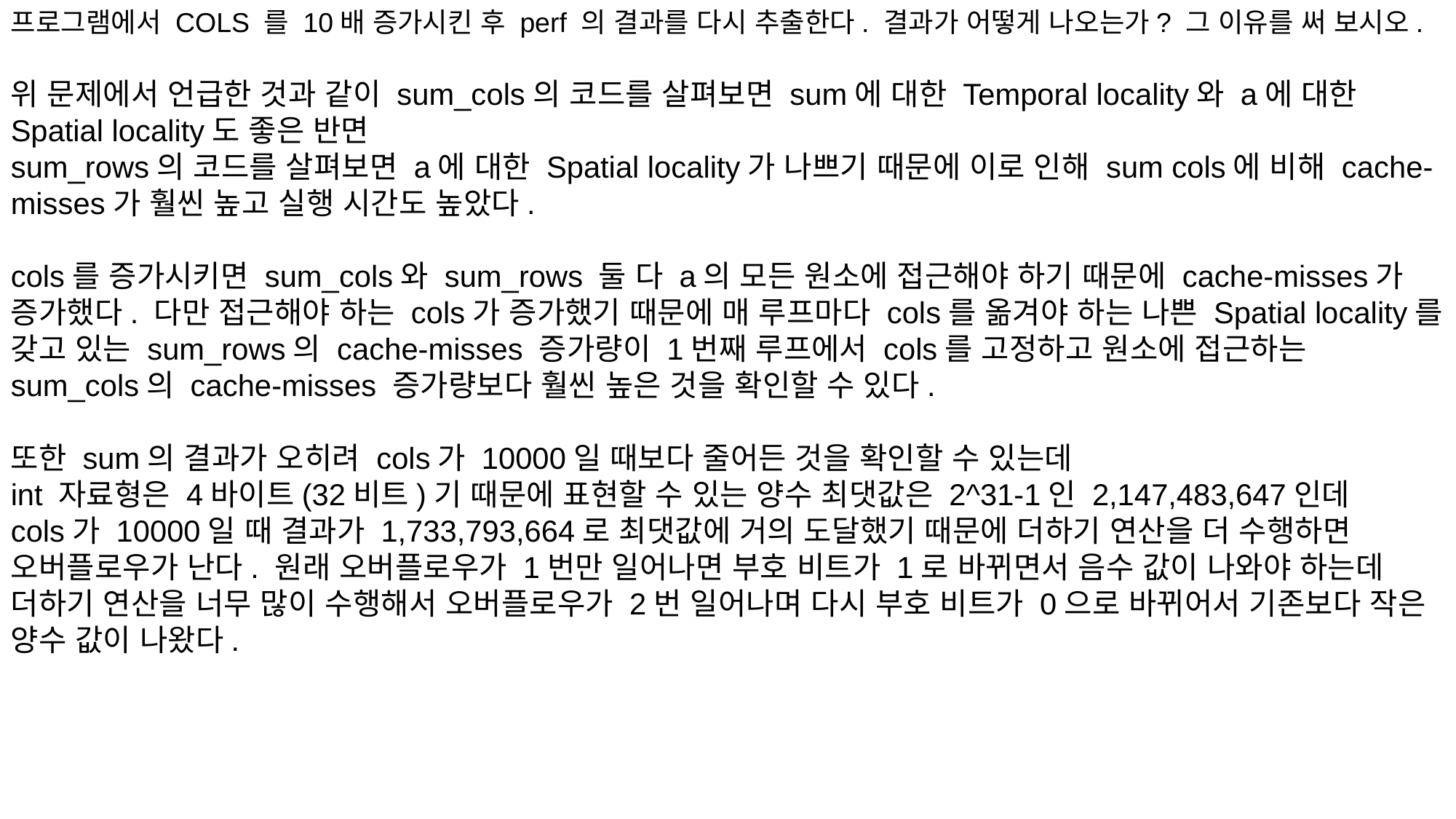

프로그램에서 COLS 를 10배 증가시킨 후 perf 의 결과를 다시 추출한다. 결과가 어떻게 나오는가? 그 이유를 써 보시오.

위 문제에서 언급한 것과 같이 sum_cols의 코드를 살펴보면 sum에 대한 Temporal locality와 a에 대한 Spatial locality도 좋은 반면
sum_rows의 코드를 살펴보면 a에 대한 Spatial locality가 나쁘기 때문에 이로 인해 sum cols에 비해 cache-misses가 훨씬 높고 실행 시간도 높았다.

cols를 증가시키면 sum_cols와 sum_rows 둘 다 a의 모든 원소에 접근해야 하기 때문에 cache-misses가 증가했다. 다만 접근해야 하는 cols가 증가했기 때문에 매 루프마다 cols를 옮겨야 하는 나쁜 Spatial locality를 갖고 있는 sum_rows의 cache-misses 증가량이 1번째 루프에서 cols를 고정하고 원소에 접근하는 sum_cols의 cache-misses 증가량보다 훨씬 높은 것을 확인할 수 있다.

또한 sum의 결과가 오히려 cols가 10000일 때보다 줄어든 것을 확인할 수 있는데
int 자료형은 4바이트(32비트)기 때문에 표현할 수 있는 양수 최댓값은 2^31-1인 2,147,483,647인데
cols가 10000일 때 결과가 1,733,793,664로 최댓값에 거의 도달했기 때문에 더하기 연산을 더 수행하면 오버플로우가 난다. 원래 오버플로우가 1번만 일어나면 부호 비트가 1로 바뀌면서 음수 값이 나와야 하는데 더하기 연산을 너무 많이 수행해서 오버플로우가 2번 일어나며 다시 부호 비트가 0으로 바뀌어서 기존보다 작은 양수 값이 나왔다.